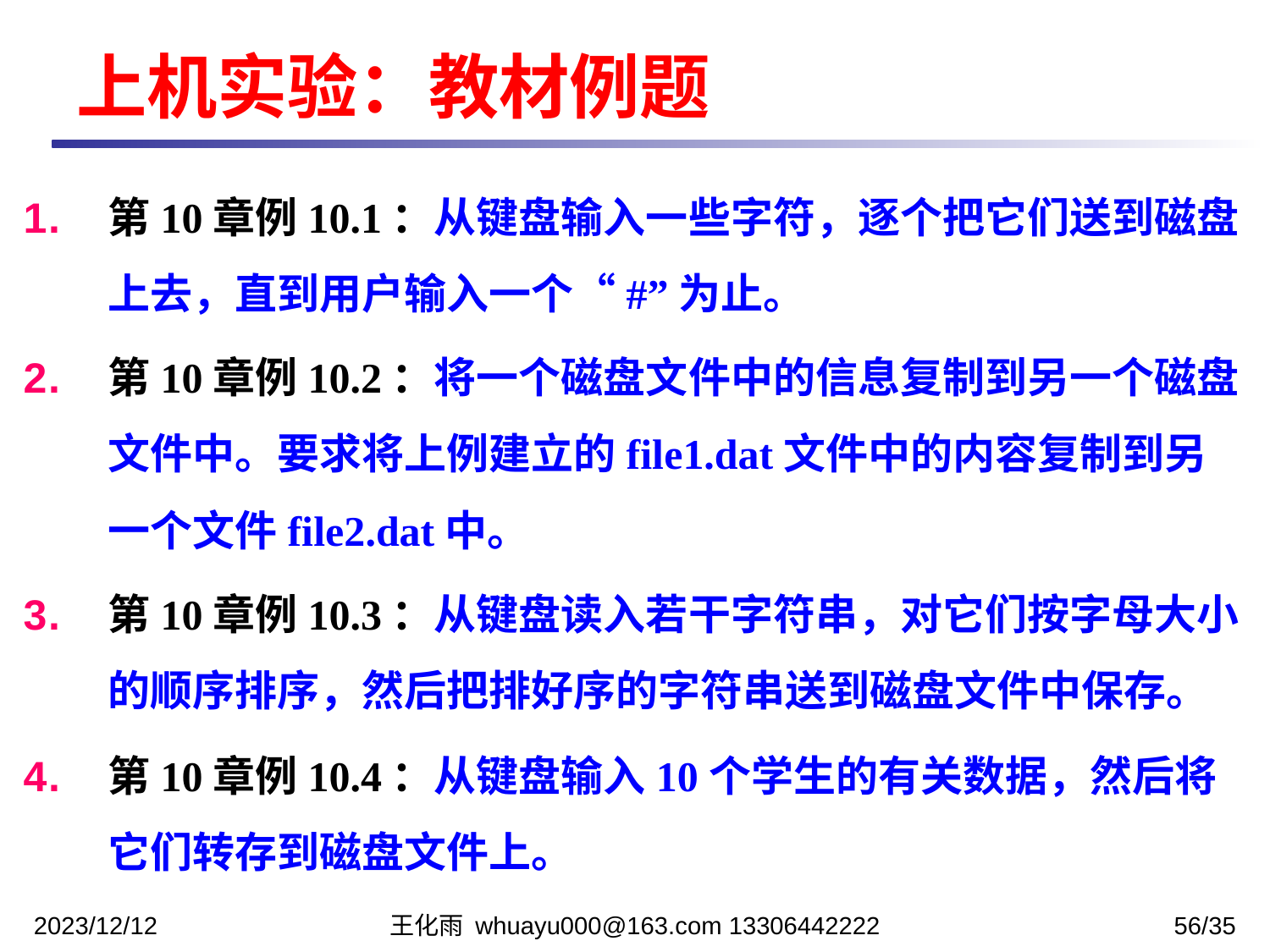

上机实验：教材例题
第10章例10.1：从键盘输入一些字符，逐个把它们送到磁盘上去，直到用户输入一个“#”为止。
第10章例10.2：将一个磁盘文件中的信息复制到另一个磁盘文件中。要求将上例建立的file1.dat文件中的内容复制到另一个文件file2.dat中。
第10章例10.3：从键盘读入若干字符串，对它们按字母大小的顺序排序，然后把排好序的字符串送到磁盘文件中保存。
第10章例10.4：从键盘输入10个学生的有关数据，然后将它们转存到磁盘文件上。
2023/12/12
王化雨 whuayu000@163.com 13306442222
56/35